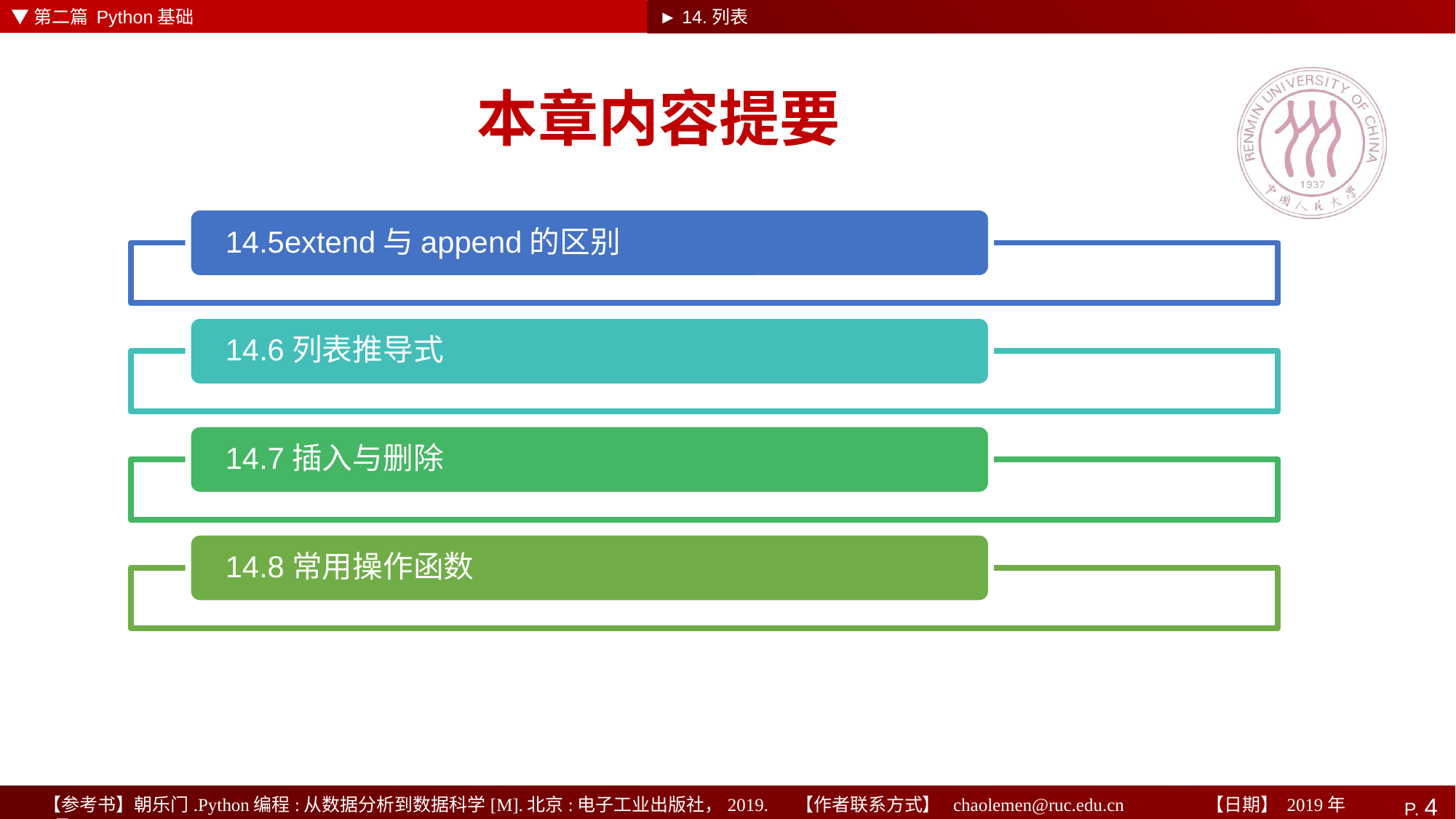

▼第二篇 Python基础
► 14.列表
# 本章内容提要
14.5extend与append的区别
14.6列表推导式
14.7插入与删除
14.8常用操作函数